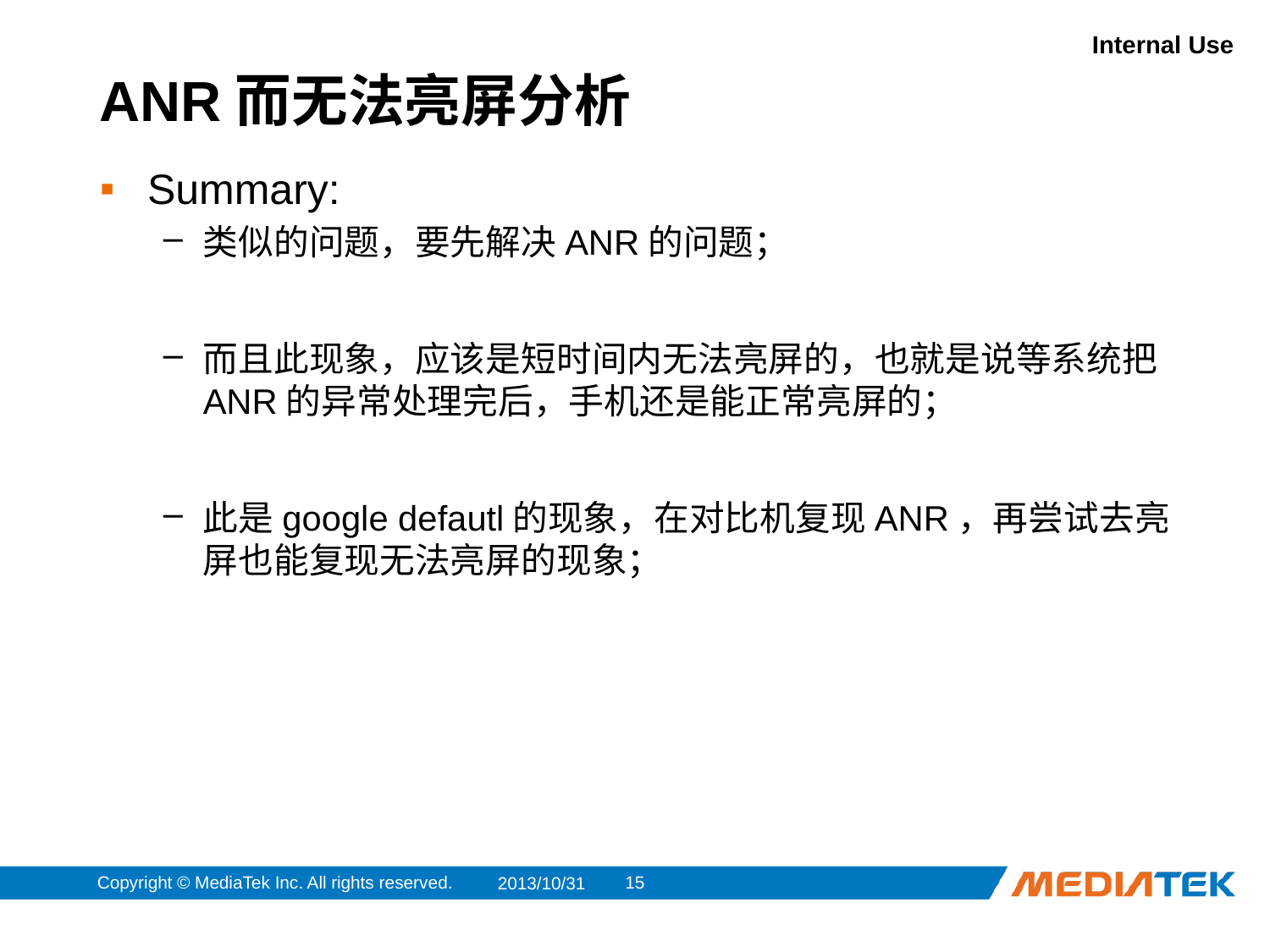

# ANR而无法亮屏分析
Summary:
类似的问题，要先解决ANR的问题；

而且此现象，应该是短时间内无法亮屏的，也就是说等系统把ANR的异常处理完后，手机还是能正常亮屏的；

此是google defautl的现象，在对比机复现ANR，再尝试去亮屏也能复现无法亮屏的现象；
Copyright © MediaTek Inc. All rights reserved.
15
2013/10/31